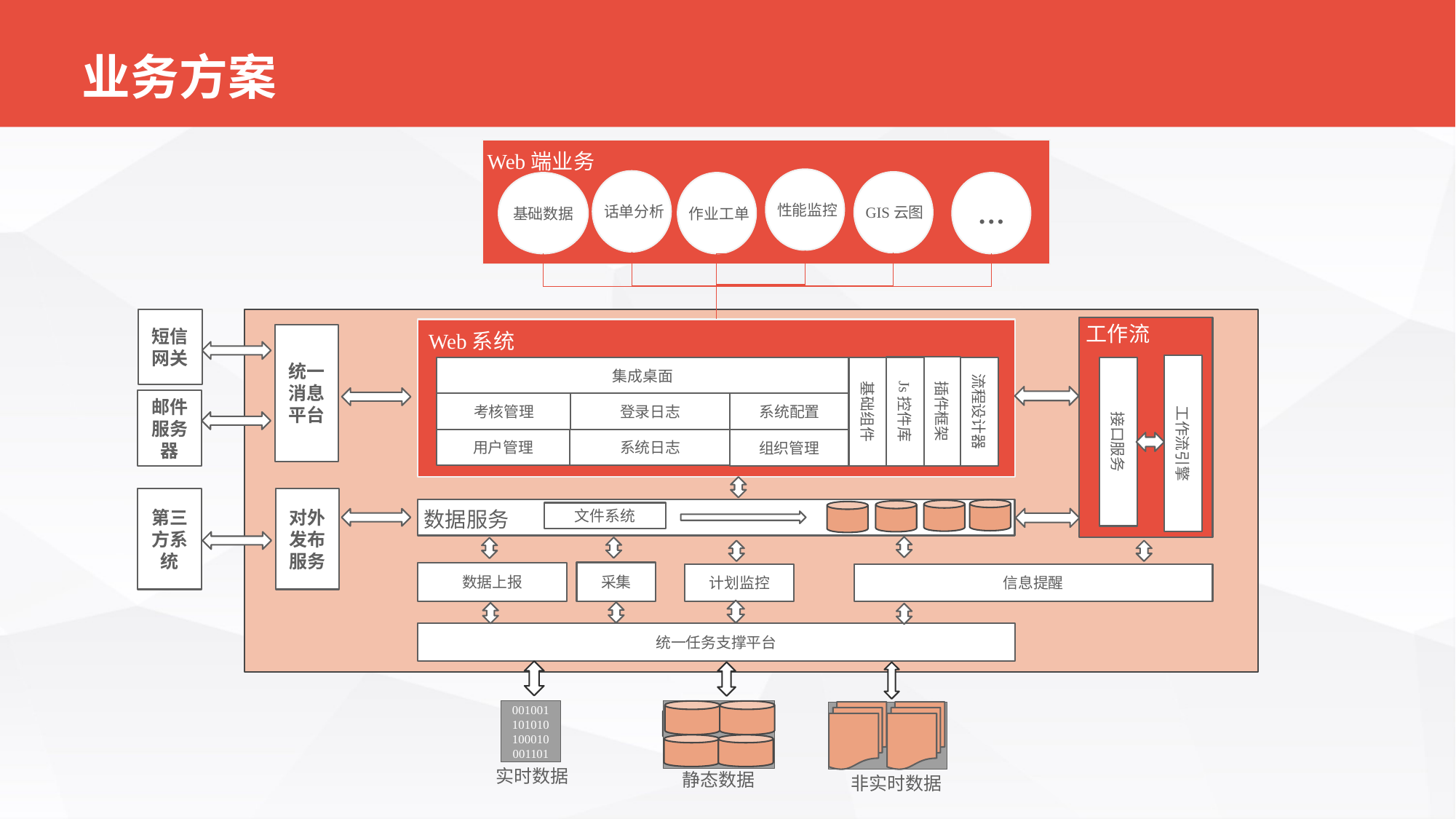

# 业务方案
Web端业务

性能监控
话单分析
GIS云图
基础数据
作业工单
…
工作流
短信
网关

Web系统

统一
消息
平台

工作流引擎
插件框架
Js控件库
基础组件
流程设计器
集成桌面
接口服务

邮件
服务
器
考核管理
登录日志
系统配置

组织管理
用户管理
系统日志

第三
方系
统
对外
发布
服务
数据服务

文件系统

采集
数据上报
计划监控
信息提醒

统一任务支撑平台

001001
101010
100010
001101

实时数据
静态数据
非实时数据